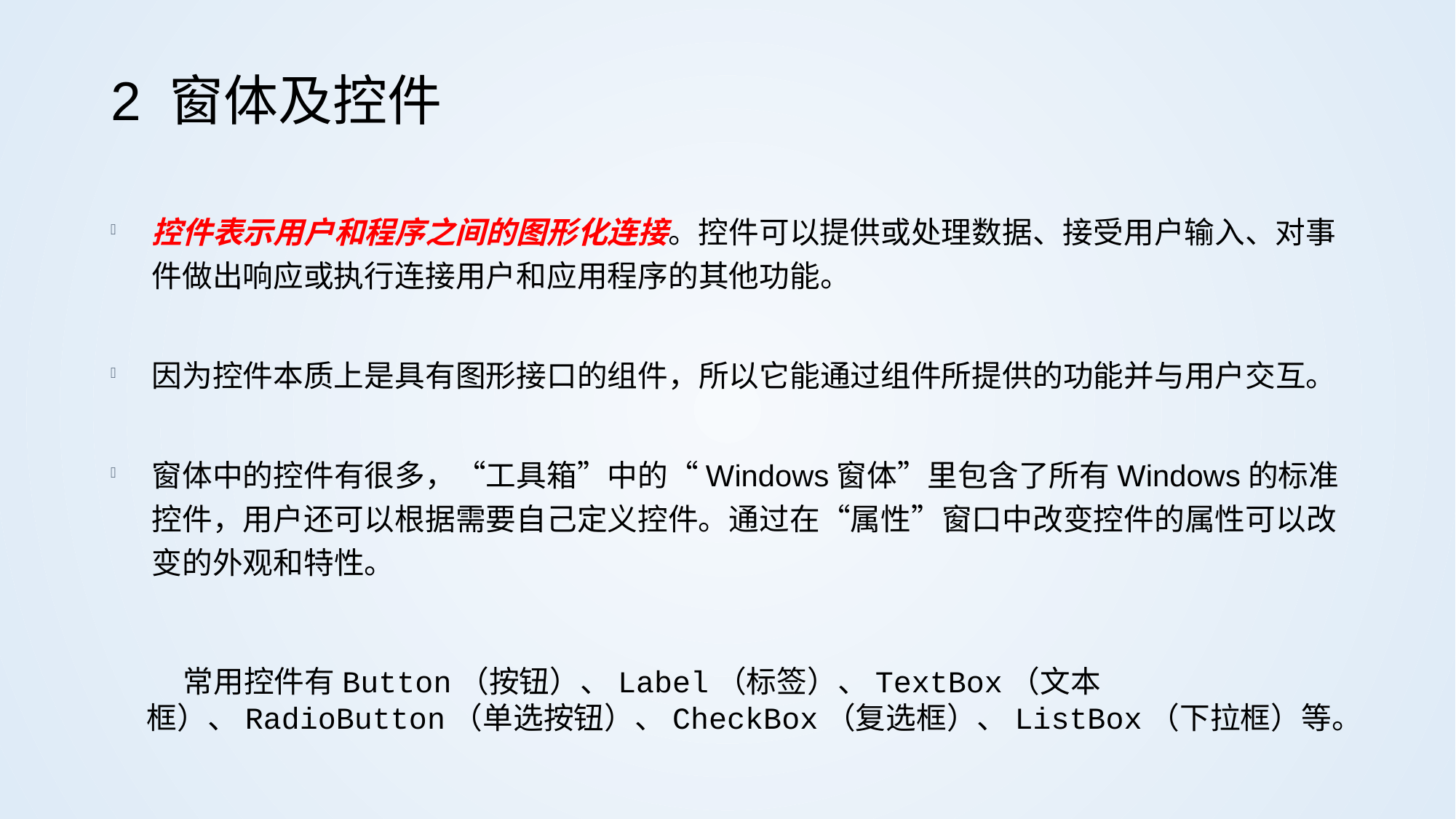

# 2 窗体及控件
控件表示用户和程序之间的图形化连接。控件可以提供或处理数据、接受用户输入、对事件做出响应或执行连接用户和应用程序的其他功能。

因为控件本质上是具有图形接口的组件，所以它能通过组件所提供的功能并与用户交互。

窗体中的控件有很多，“工具箱”中的“Windows窗体”里包含了所有Windows的标准控件，用户还可以根据需要自己定义控件。通过在“属性”窗口中改变控件的属性可以改变的外观和特性。
常用控件有Button（按钮）、Label（标签）、TextBox（文本框）、RadioButton（单选按钮）、CheckBox（复选框）、ListBox（下拉框）等。